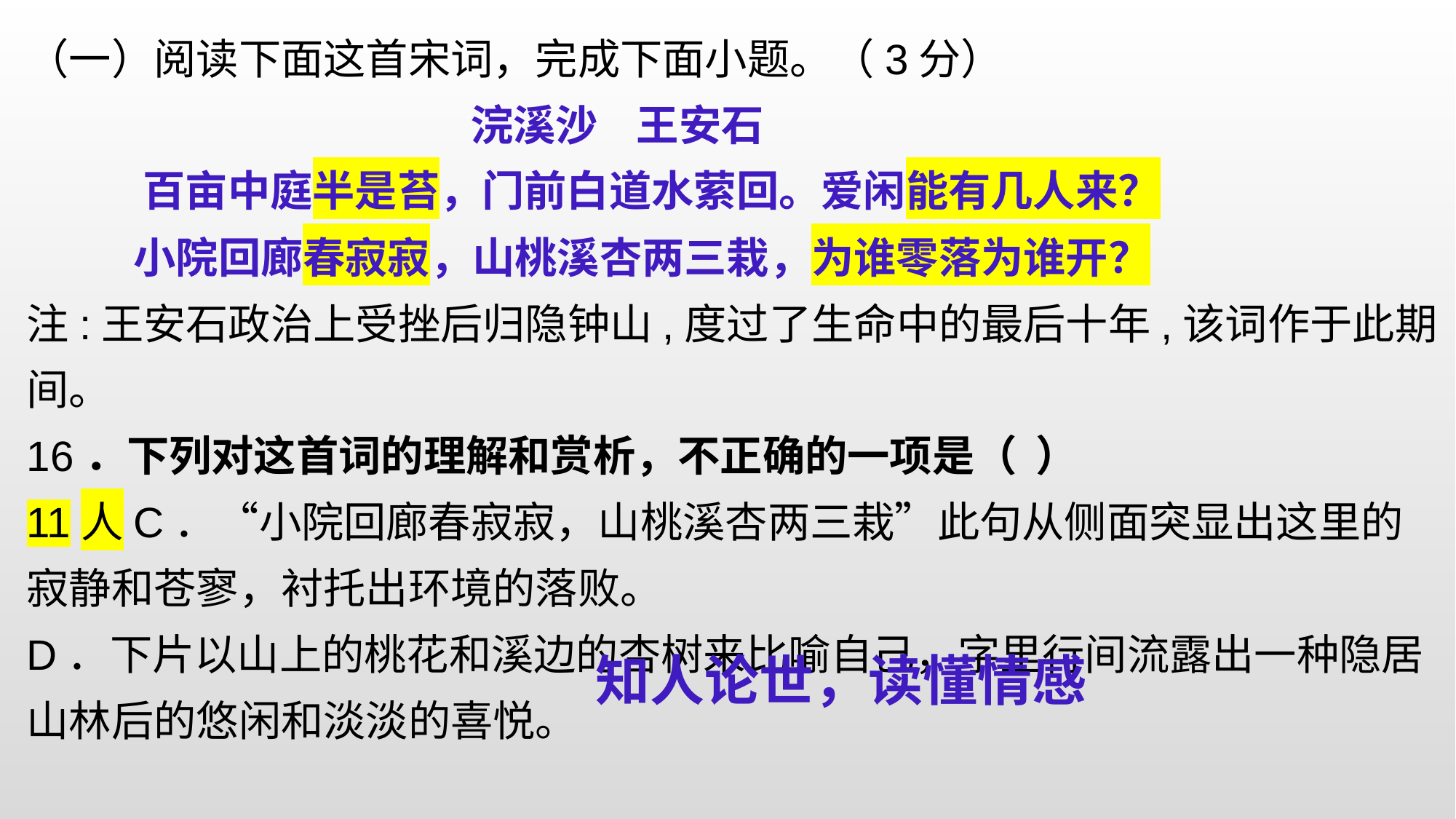

（一）阅读下面这首宋词，完成下面小题。（3分）
                                             浣溪沙    王安石
           百亩中庭半是苔，门前白道水萦回。爱闲能有几人来？
          小院回廊春寂寂，山桃溪杏两三栽，为谁零落为谁开？
注:王安石政治上受挫后归隐钟山,度过了生命中的最后十年,该词作于此期间。16．下列对这首词的理解和赏析，不正确的一项是（  ）
11人C．“小院回廊春寂寂，山桃溪杏两三栽”此句从侧面突显出这里的寂静和苍寥，衬托出环境的落败。D．下片以山上的桃花和溪边的杏树来比喻自己，字里行间流露出一种隐居山林后的悠闲和淡淡的喜悦。
知人论世，读懂情感